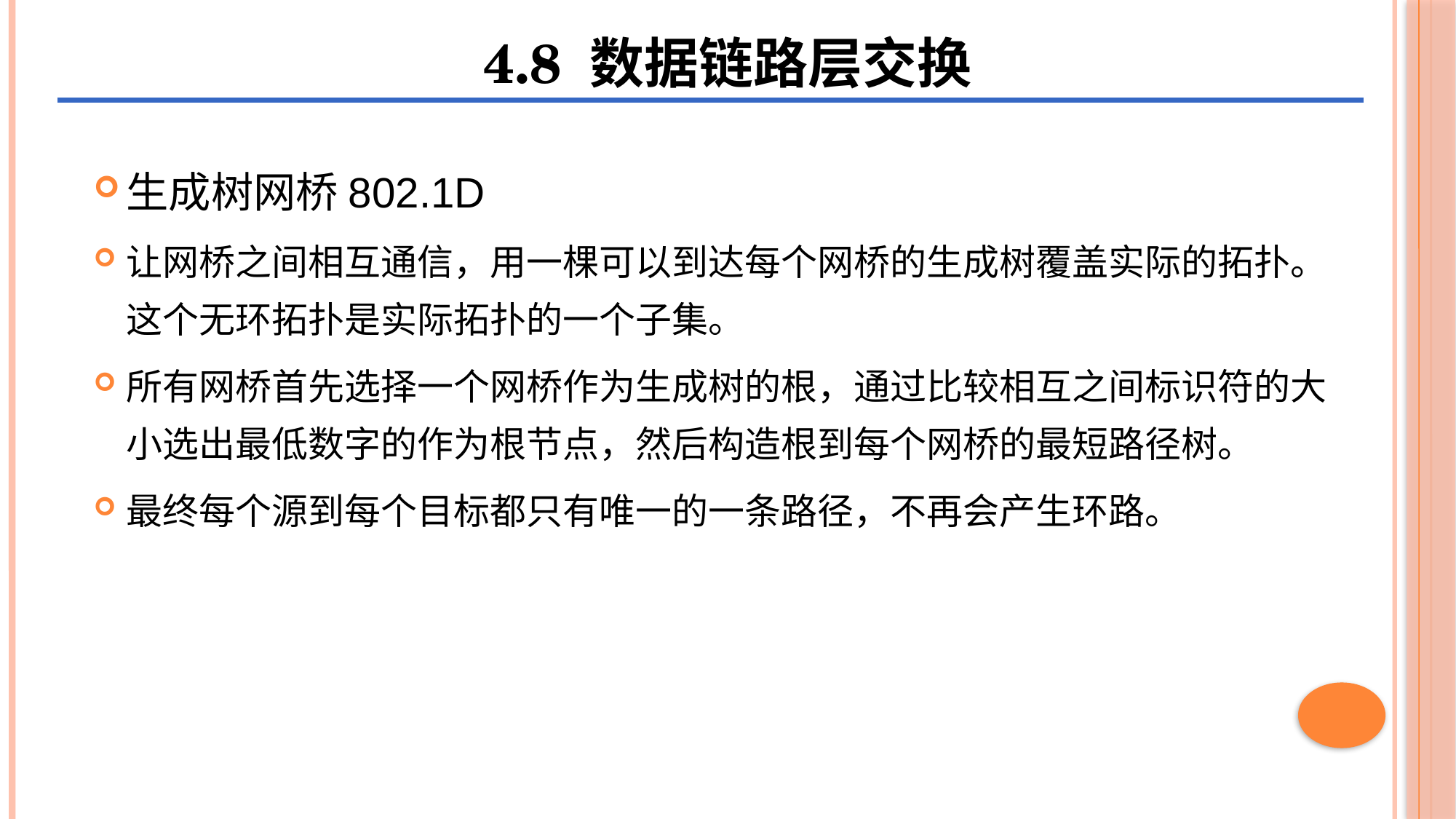

4.8 数据链路层交换
二、CSMA/CA协议
生成树网桥802.1D
让网桥之间相互通信，用一棵可以到达每个网桥的生成树覆盖实际的拓扑。这个无环拓扑是实际拓扑的一个子集。
所有网桥首先选择一个网桥作为生成树的根，通过比较相互之间标识符的大小选出最低数字的作为根节点，然后构造根到每个网桥的最短路径树。
最终每个源到每个目标都只有唯一的一条路径，不再会产生环路。